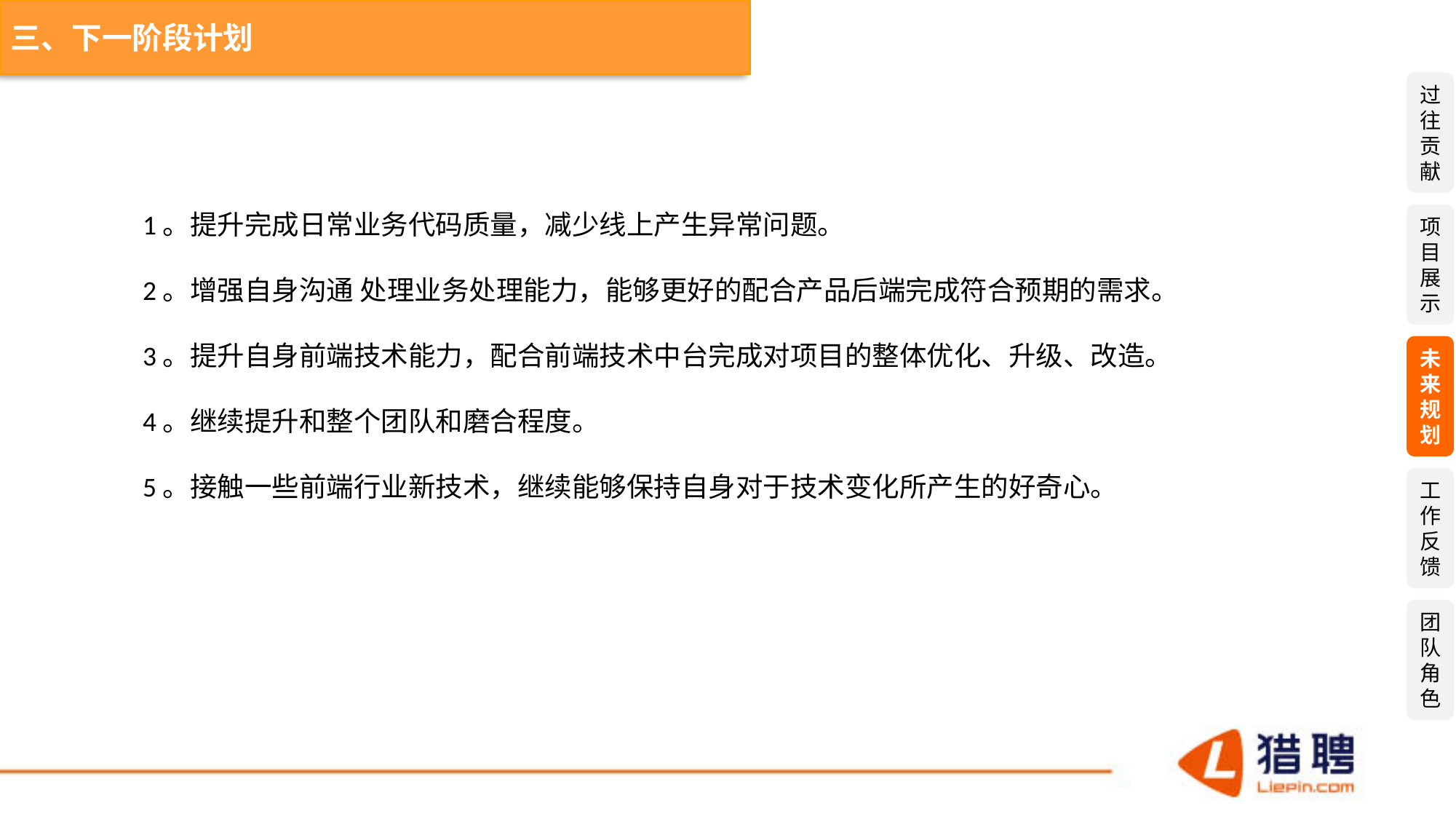

三、下一阶段计划
过往贡献
项目展示
未来规划
工作反馈
团队角色
1。提升完成日常业务代码质量，减少线上产生异常问题。
2。增强自身沟通 处理业务处理能力，能够更好的配合产品后端完成符合预期的需求。
3。提升自身前端技术能力，配合前端技术中台完成对项目的整体优化、升级、改造。
4。继续提升和整个团队和磨合程度。
5。接触一些前端行业新技术，继续能够保持自身对于技术变化所产生的好奇心。